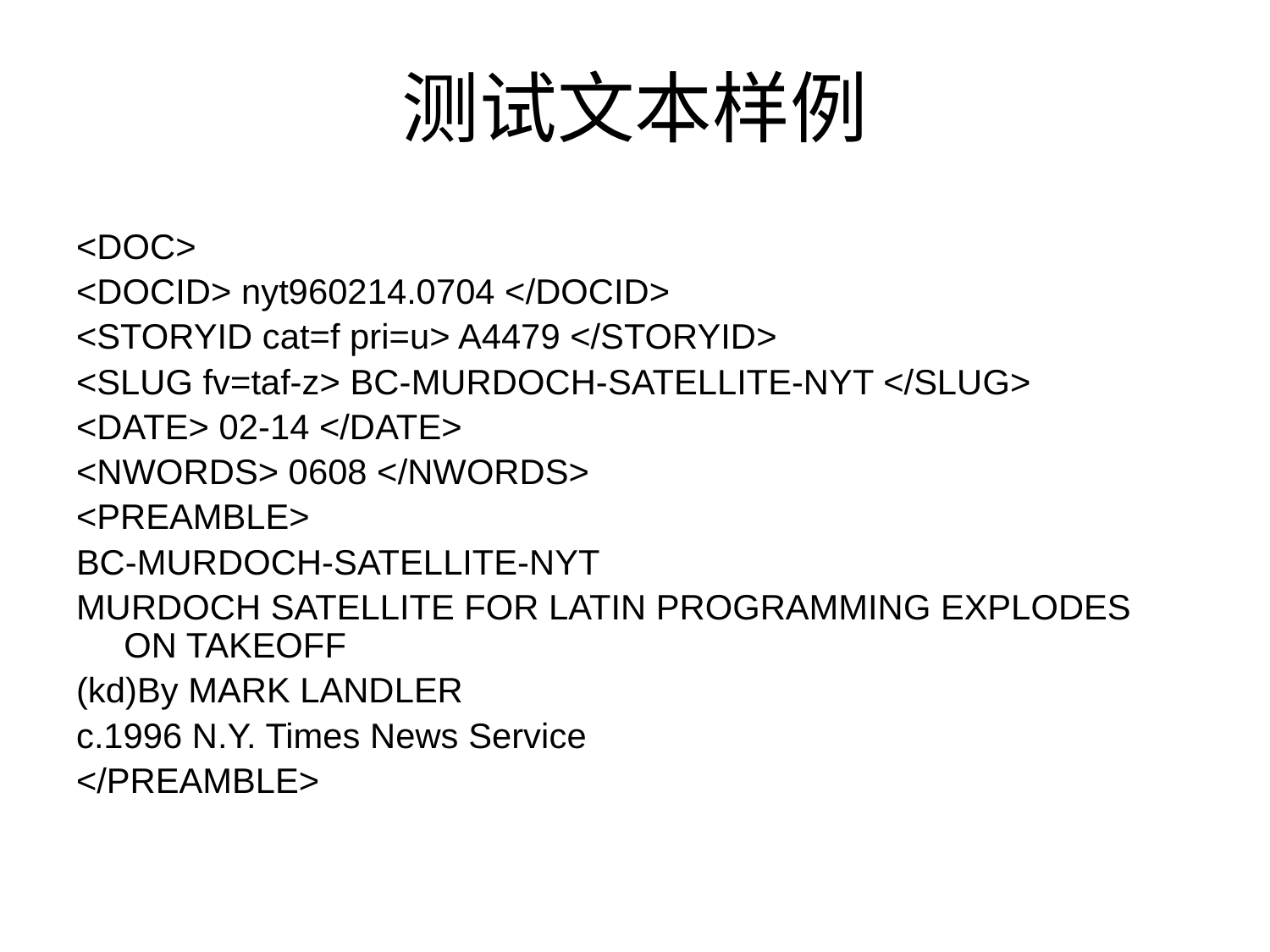

# 测试文本样例
<DOC>
<DOCID> nyt960214.0704 </DOCID>
<STORYID cat=f pri=u> A4479 </STORYID>
<SLUG fv=taf-z> BC-MURDOCH-SATELLITE-NYT </SLUG>
<DATE> 02-14 </DATE>
<NWORDS> 0608 </NWORDS>
<PREAMBLE>
BC-MURDOCH-SATELLITE-NYT
MURDOCH SATELLITE FOR LATIN PROGRAMMING EXPLODES ON TAKEOFF
(kd)By MARK LANDLER
c.1996 N.Y. Times News Service
</PREAMBLE>